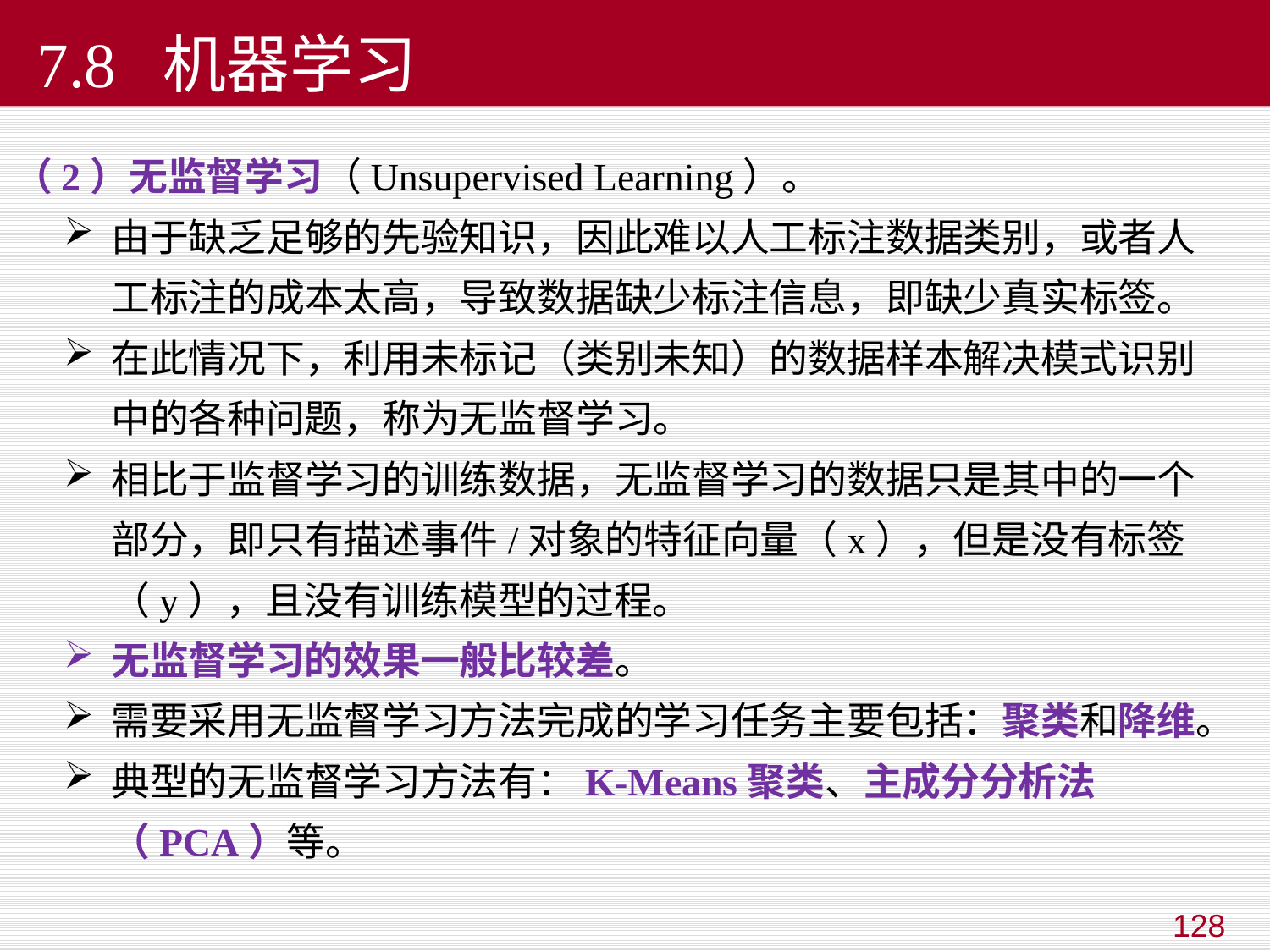

7.8  机器学习
（2）无监督学习（Unsupervised Learning）。
由于缺乏足够的先验知识，因此难以人工标注数据类别，或者人工标注的成本太高，导致数据缺少标注信息，即缺少真实标签。
在此情况下，利用未标记（类别未知）的数据样本解决模式识别中的各种问题，称为无监督学习。
相比于监督学习的训练数据，无监督学习的数据只是其中的一个部分，即只有描述事件/对象的特征向量（x），但是没有标签（y），且没有训练模型的过程。
无监督学习的效果一般比较差。
需要采用无监督学习方法完成的学习任务主要包括：聚类和降维。
典型的无监督学习方法有：K-Means聚类、主成分分析法（PCA）等。

128